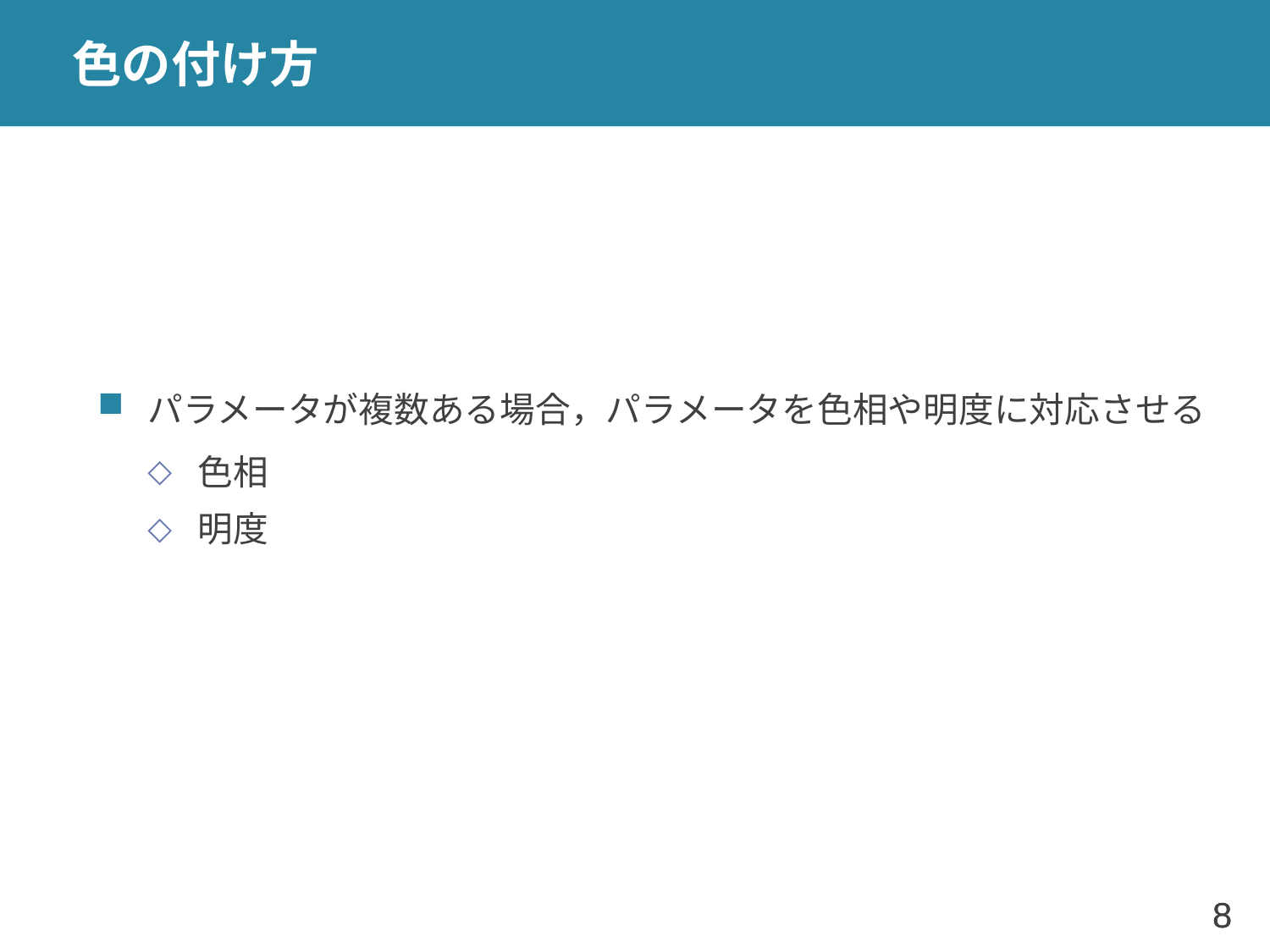

# 色の付け方
パラメータが複数ある場合，パラメータを色相や明度に対応させる
色相
明度